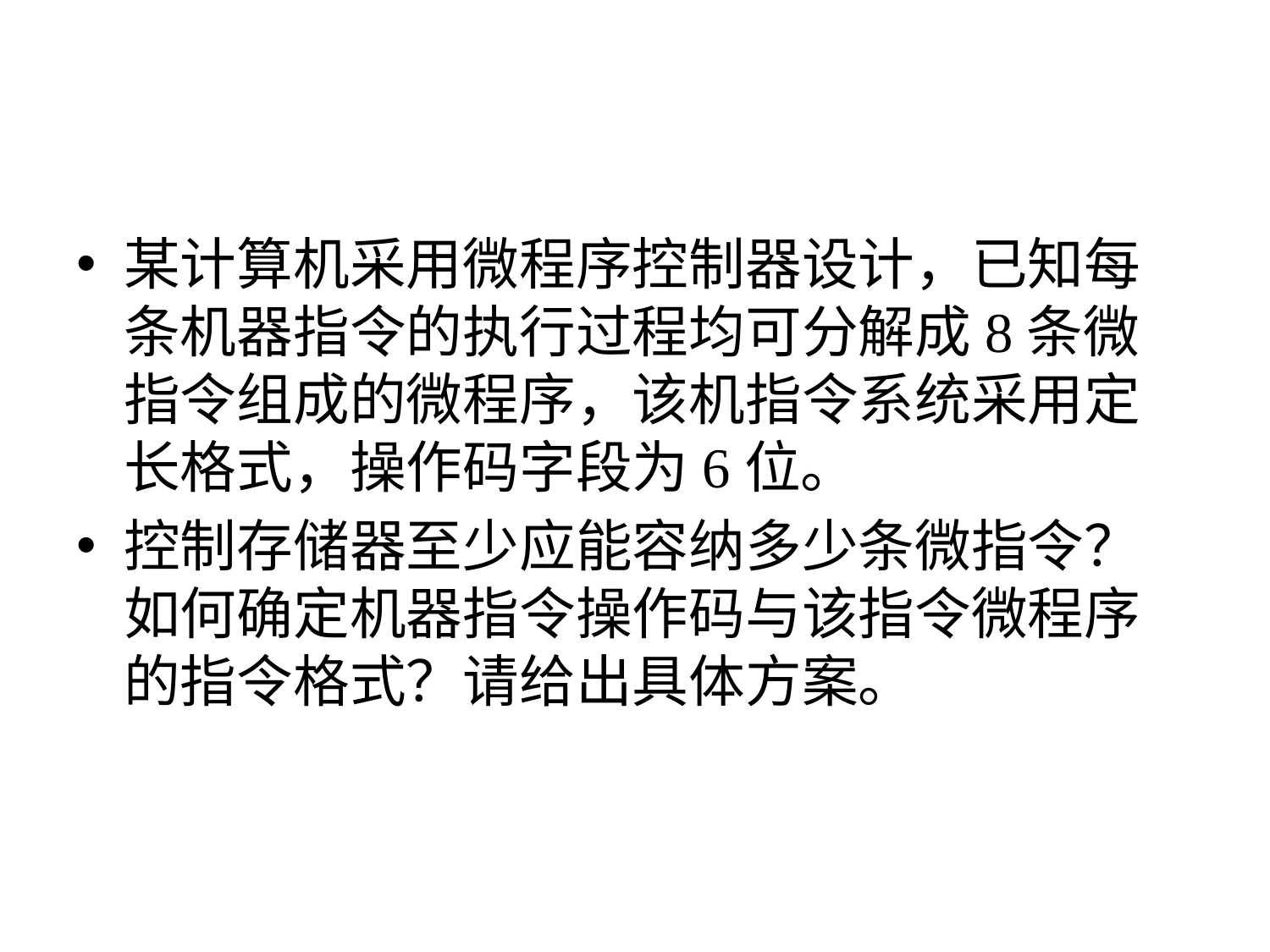

#
某计算机采用微程序控制器设计，已知每条机器指令的执行过程均可分解成8条微指令组成的微程序，该机指令系统采用定长格式，操作码字段为6位。
控制存储器至少应能容纳多少条微指令？如何确定机器指令操作码与该指令微程序的指令格式？请给出具体方案。